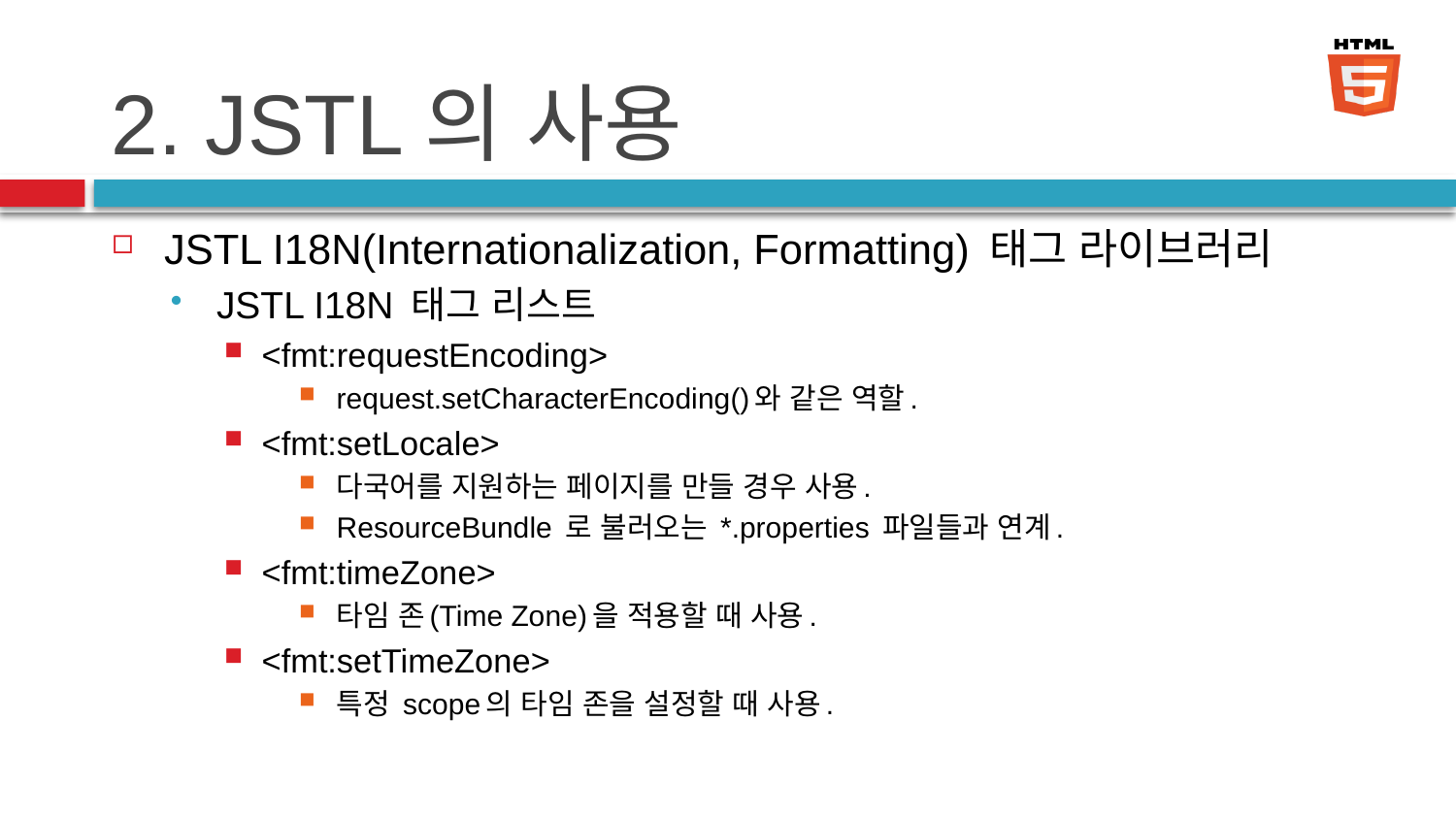

# 2. JSTL의 사용
JSTL I18N(Internationalization, Formatting) 태그 라이브러리
JSTL I18N 태그 리스트
<fmt:requestEncoding>
request.setCharacterEncoding()와 같은 역할.
<fmt:setLocale>
다국어를 지원하는 페이지를 만들 경우 사용.
ResourceBundle 로 불러오는 *.properties 파일들과 연계.
<fmt:timeZone>
타임 존(Time Zone)을 적용할 때 사용.
<fmt:setTimeZone>
특정 scope의 타임 존을 설정할 때 사용.